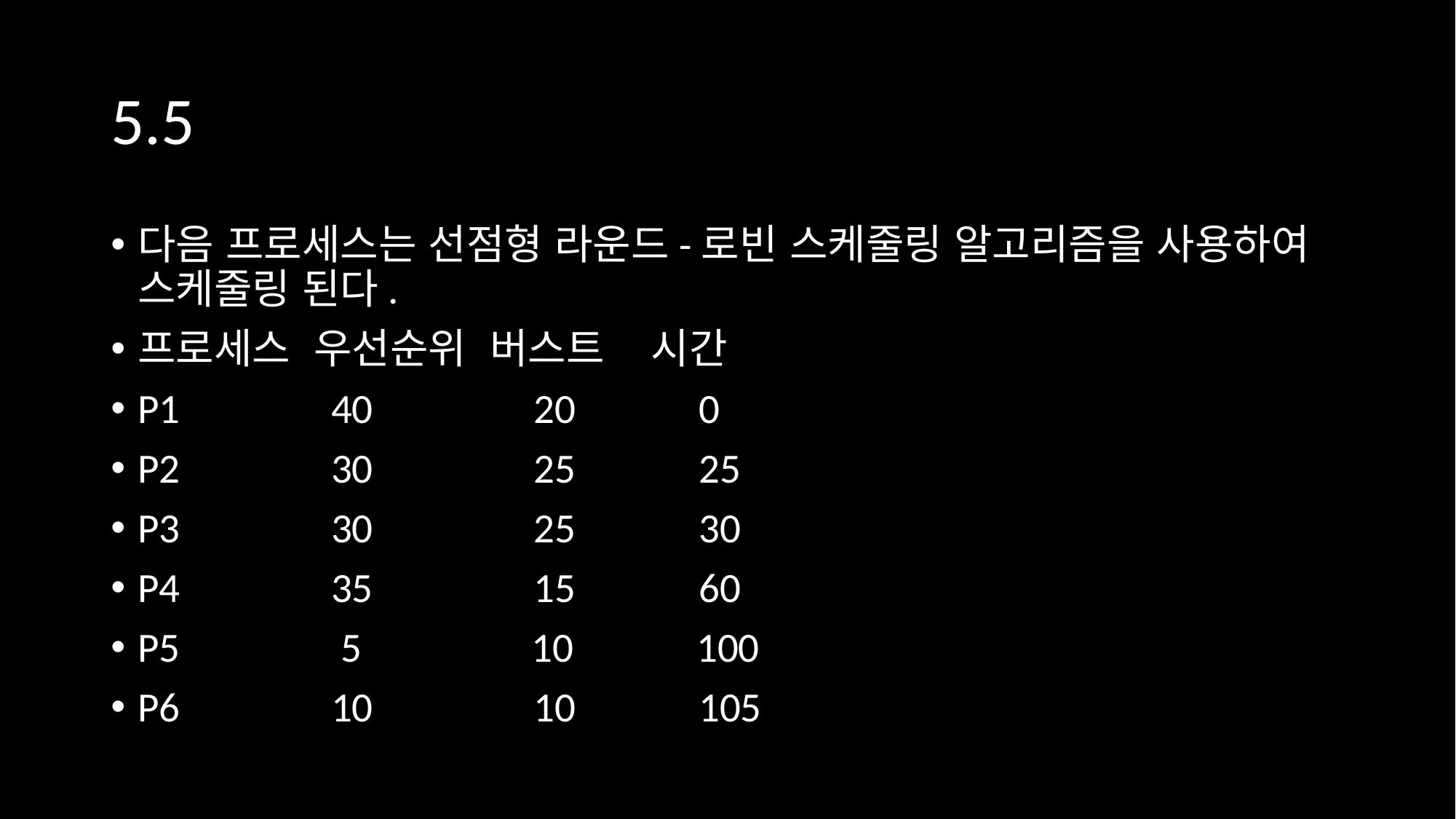

# 5.5
다음 프로세스는 선점형 라운드-로빈 스케줄링 알고리즘을 사용하여 스케줄링 된다.
프로세스  우선순위  버스트    시간
P1                40                 20             0
P2                30                 25             25
P3                30                 25             30
P4                35                 15             60
P5                 5                  10             100
P6                10                 10             105